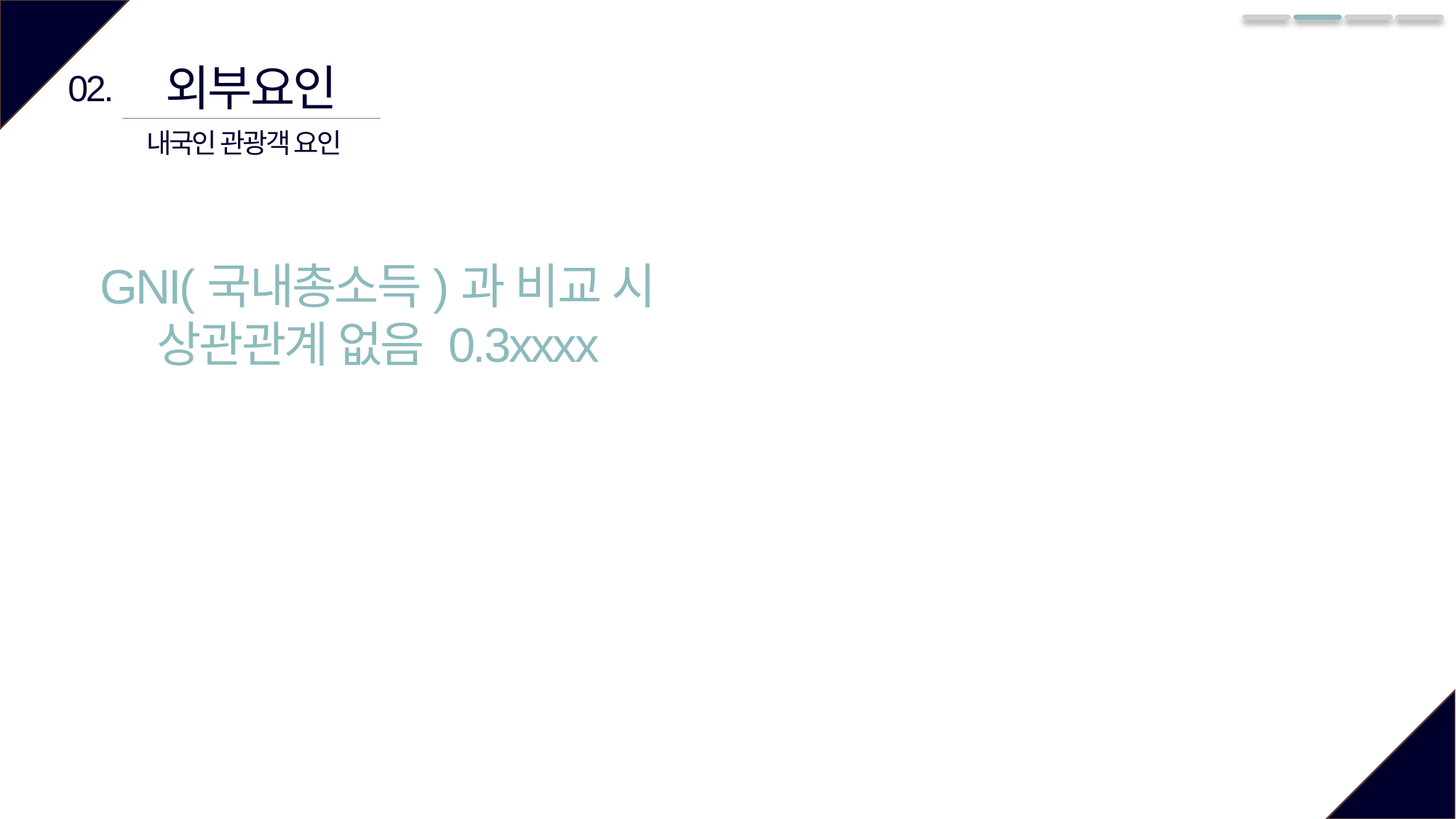

외부요인
02.
내국인 관광객 요인
GNI(국내총소득)과 비교 시
상관관계 없음 0.3xxxx